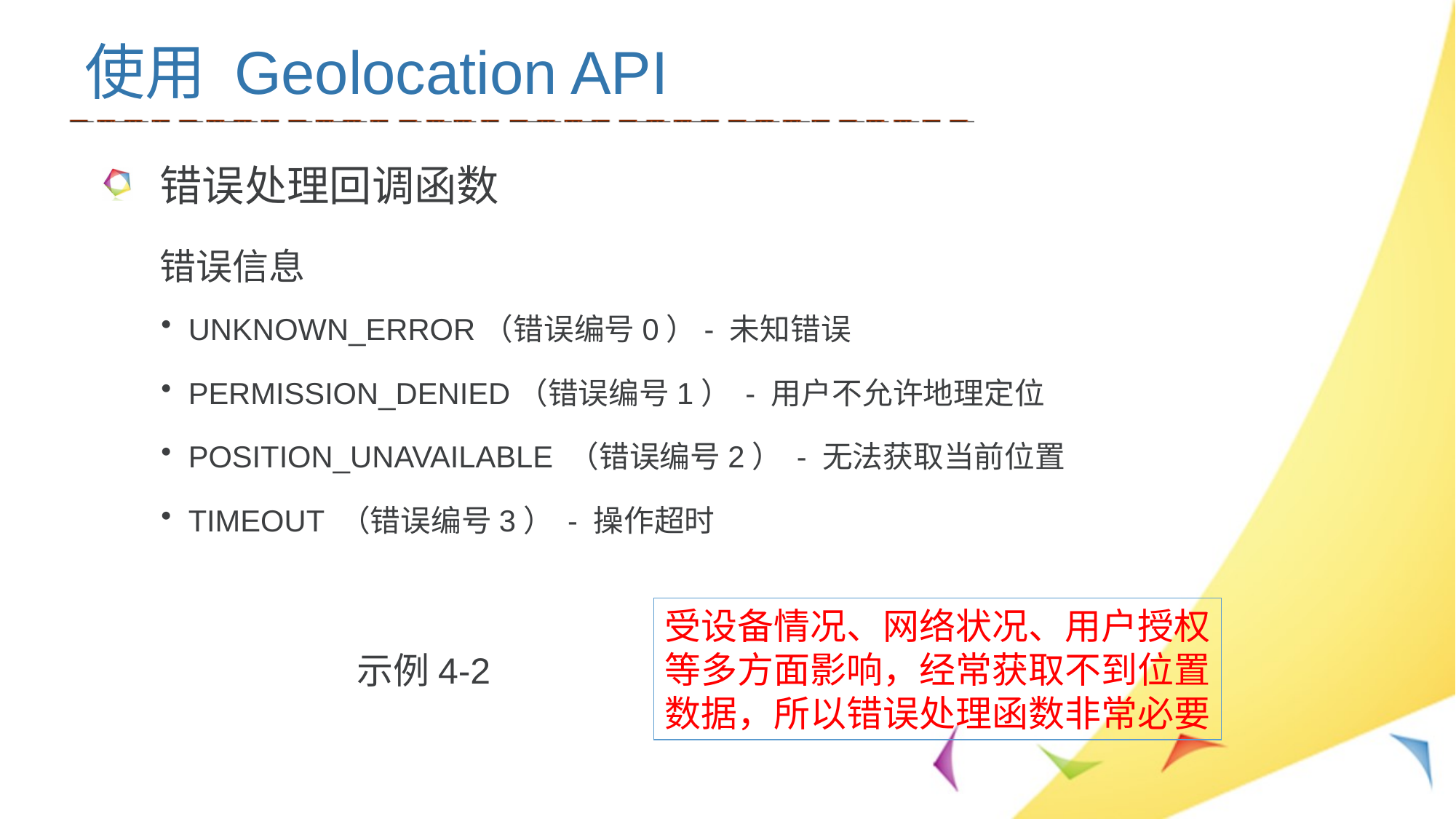

使用 Geolocation API
错误处理回调函数
错误信息
UNKNOWN_ERROR（错误编号0）- 未知错误
PERMISSION_DENIED（错误编号1） - 用户不允许地理定位
POSITION_UNAVAILABLE （错误编号2） - 无法获取当前位置
TIMEOUT （错误编号3） - 操作超时

受设备情况、网络状况、用户授权
等多方面影响，经常获取不到位置
数据，所以错误处理函数非常必要
示例4-2